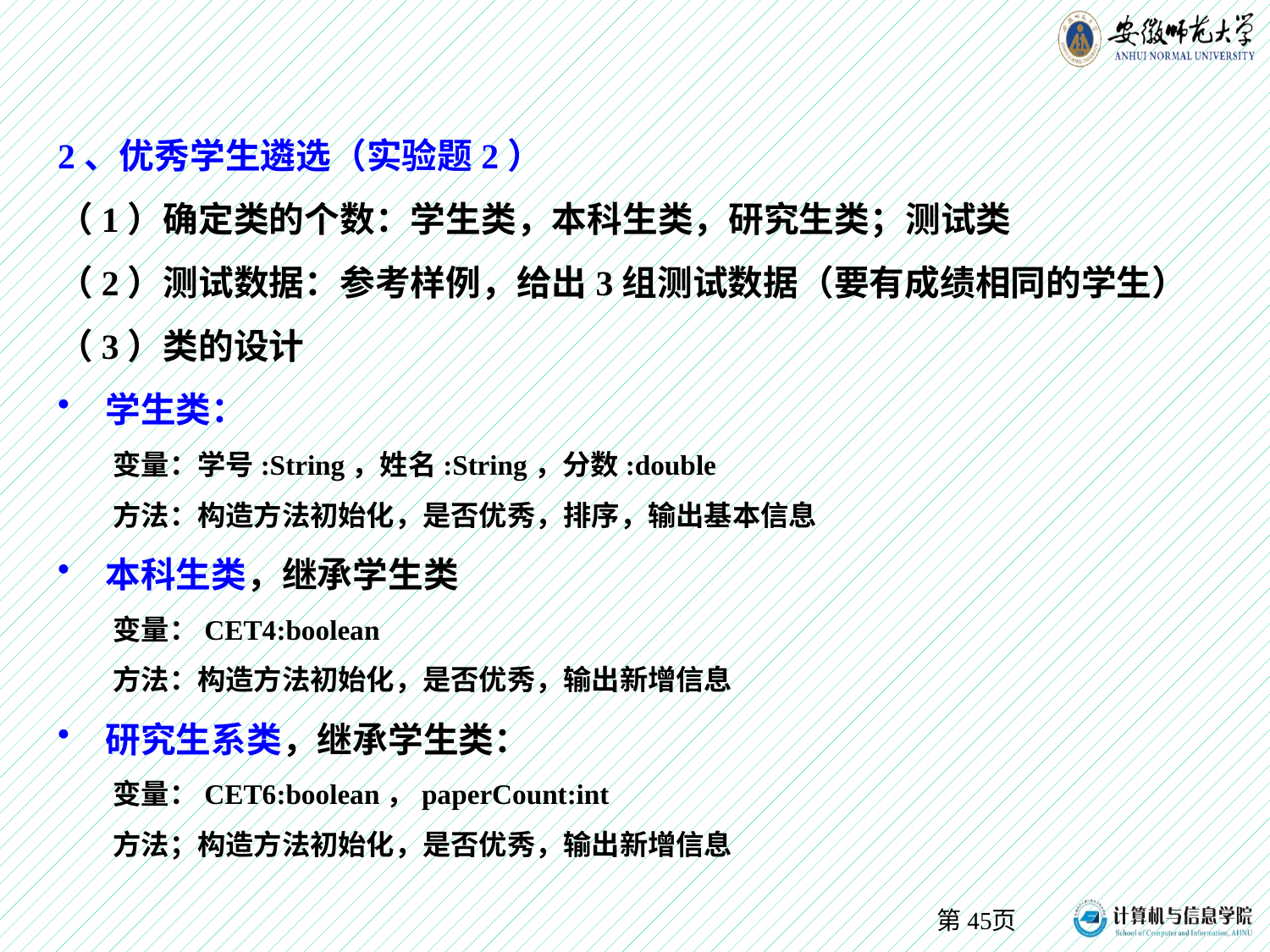

2、优秀学生遴选（实验题2）
（1）确定类的个数：学生类，本科生类，研究生类；测试类
（2）测试数据：参考样例，给出3组测试数据（要有成绩相同的学生）
（3）类的设计
学生类：
变量：学号:String，姓名:String，分数:double
方法：构造方法初始化，是否优秀，排序，输出基本信息
本科生类，继承学生类
变量：CET4:boolean
方法：构造方法初始化，是否优秀，输出新增信息
研究生系类，继承学生类：
变量：CET6:boolean，paperCount:int
方法；构造方法初始化，是否优秀，输出新增信息

第45页